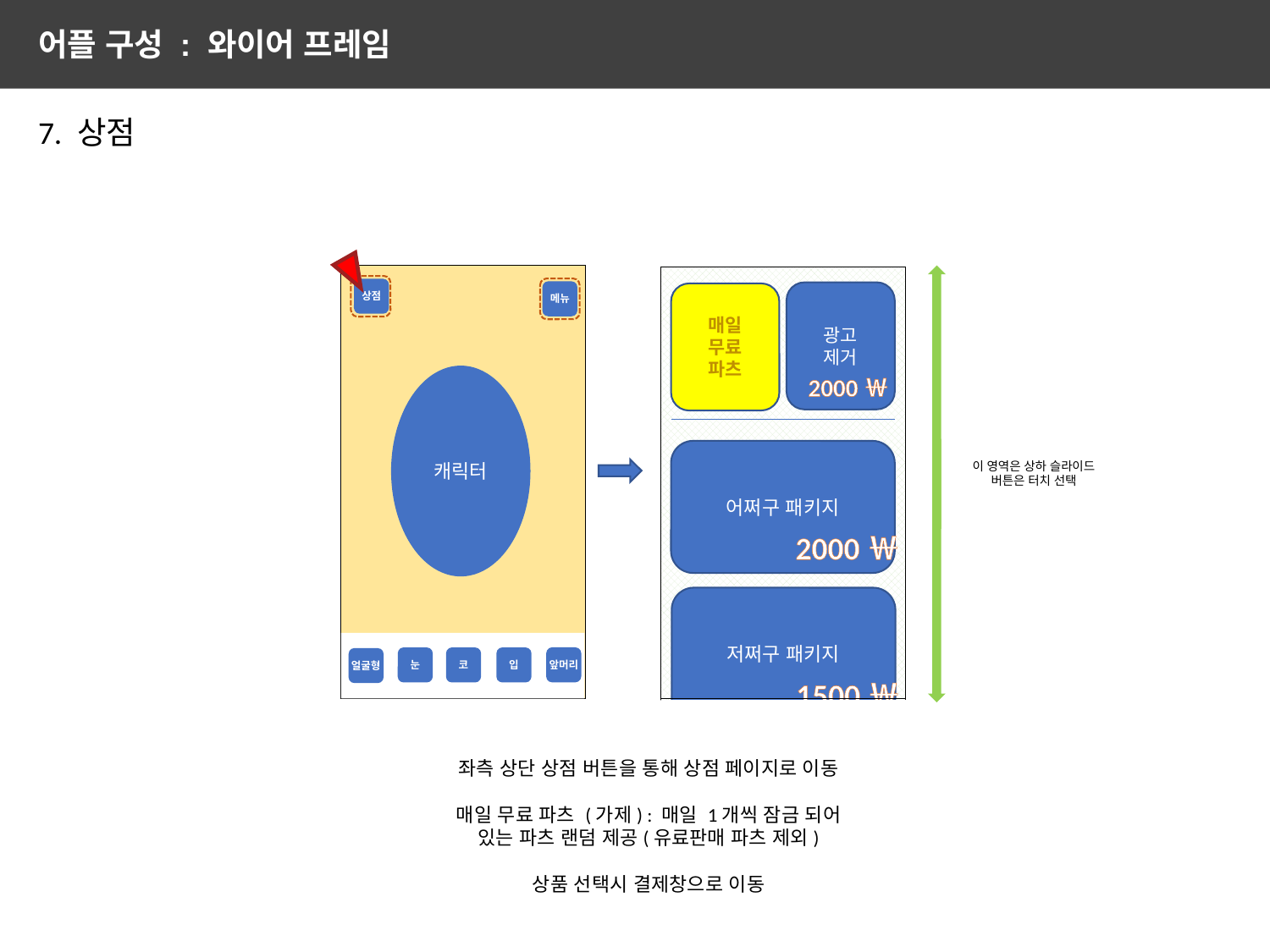

어플 구성 : 와이어 프레임
7. 상점

상점

메뉴
광고 제거
매일
무료
파츠
캐릭터
2000￦
어쩌구 패키지
이 영역은 상하 슬라이드
버튼은 터치 선택

2000￦
저쩌구 패키지
0

앞머리

눈

코

입

얼굴형
1500￦

좌측 상단 상점 버튼을 통해 상점 페이지로 이동

매일 무료 파츠 (가제) : 매일 1개씩 잠금 되어 있는 파츠 랜덤 제공(유료판매 파츠 제외)

상품 선택시 결제창으로 이동